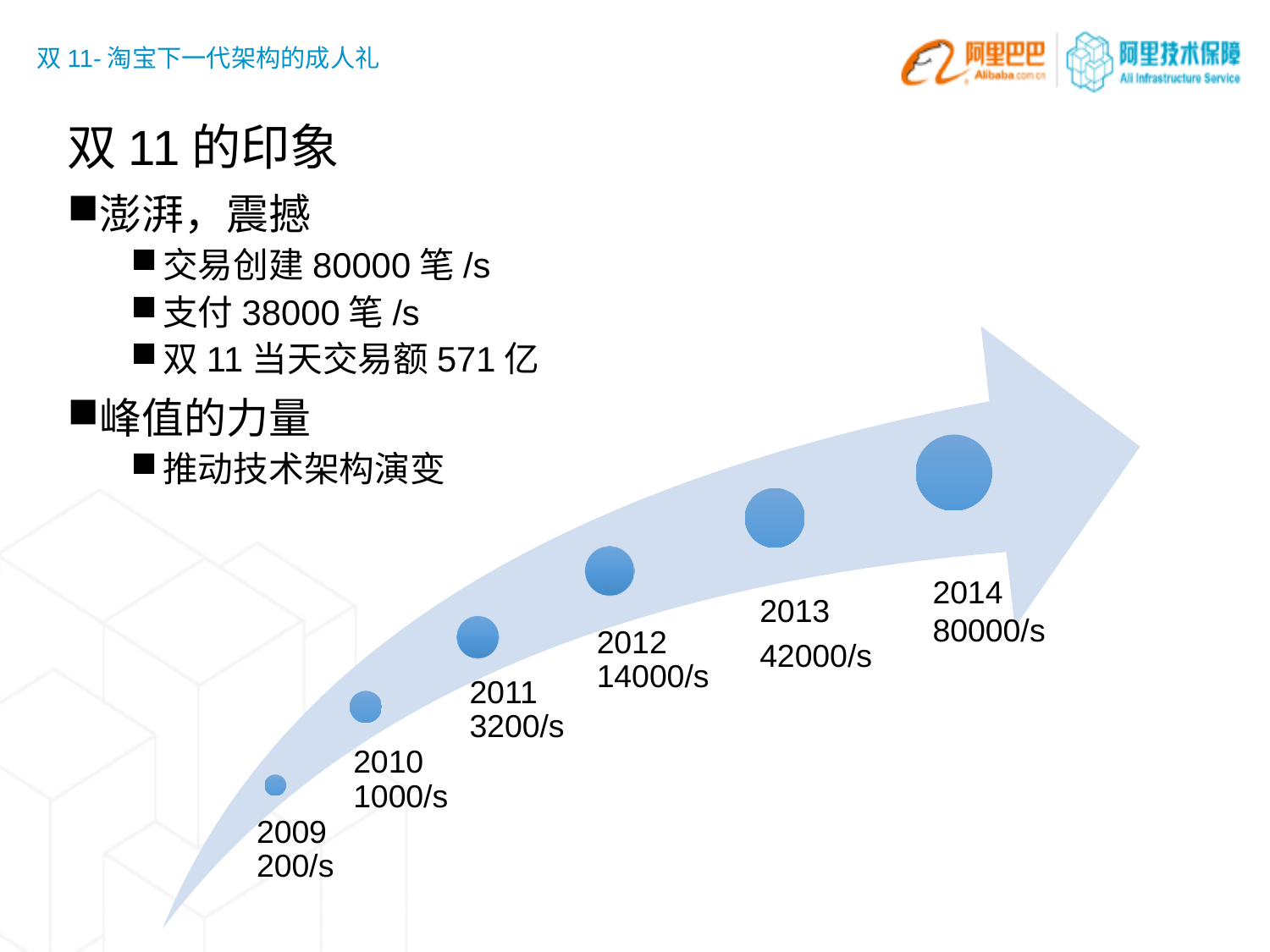

双11-淘宝下一代架构的成人礼
双11的印象
澎湃，震撼
交易创建80000笔/s
支付38000笔/s
双11当天交易额571亿
峰值的力量
推动技术架构演变

2009
200/s
2010
1000/s
2011
3200/s
2012
14000/s
2013
42000/s

2014
80000/s